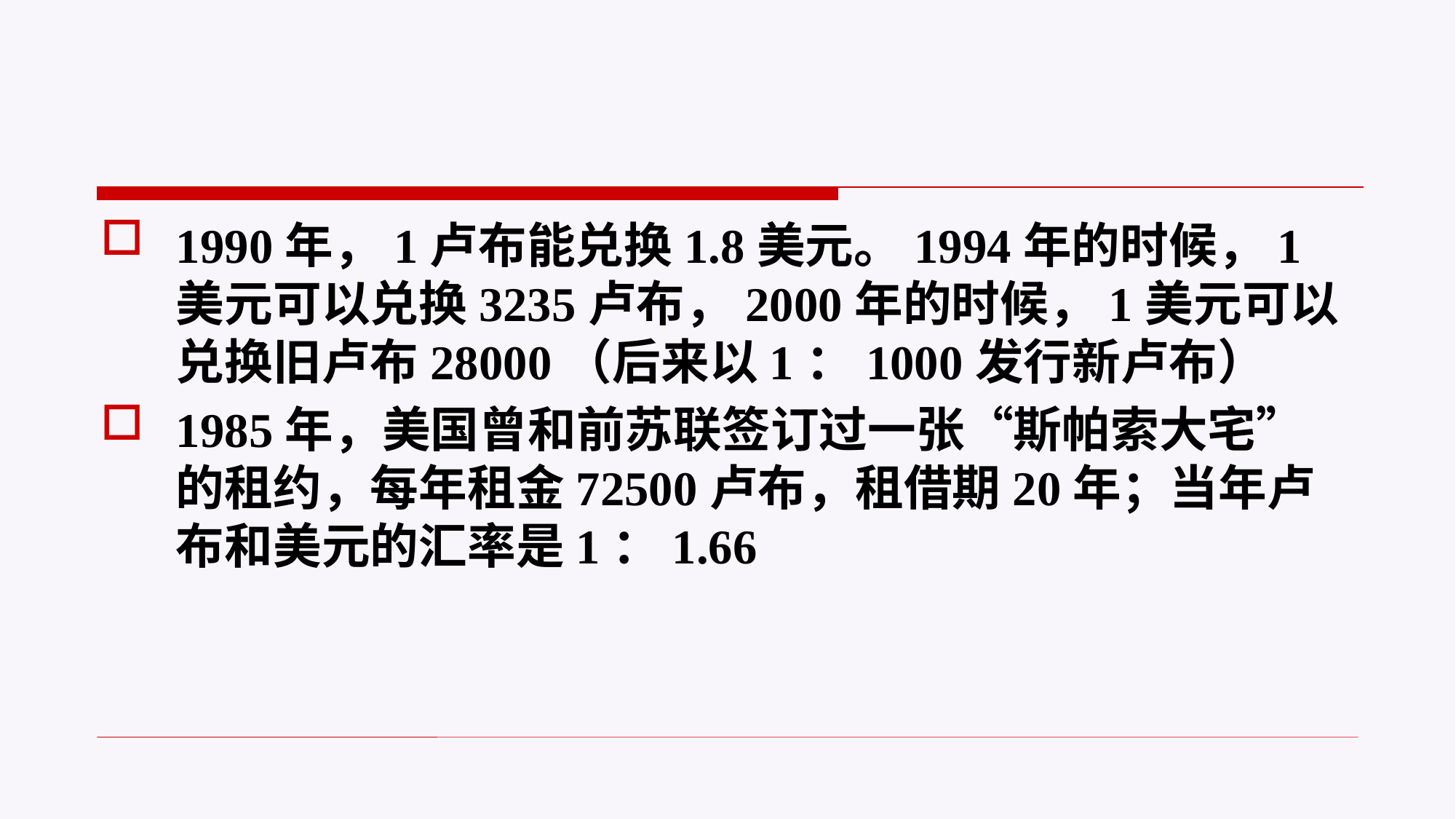

#
1990年，1卢布能兑换1.8美元。1994年的时候，1美元可以兑换3235卢布，2000年的时候，1美元可以兑换旧卢布28000（后来以1：1000发行新卢布）
1985年，美国曾和前苏联签订过一张“斯帕索大宅”的租约，每年租金72500卢布，租借期20年；当年卢布和美元的汇率是1：1.66